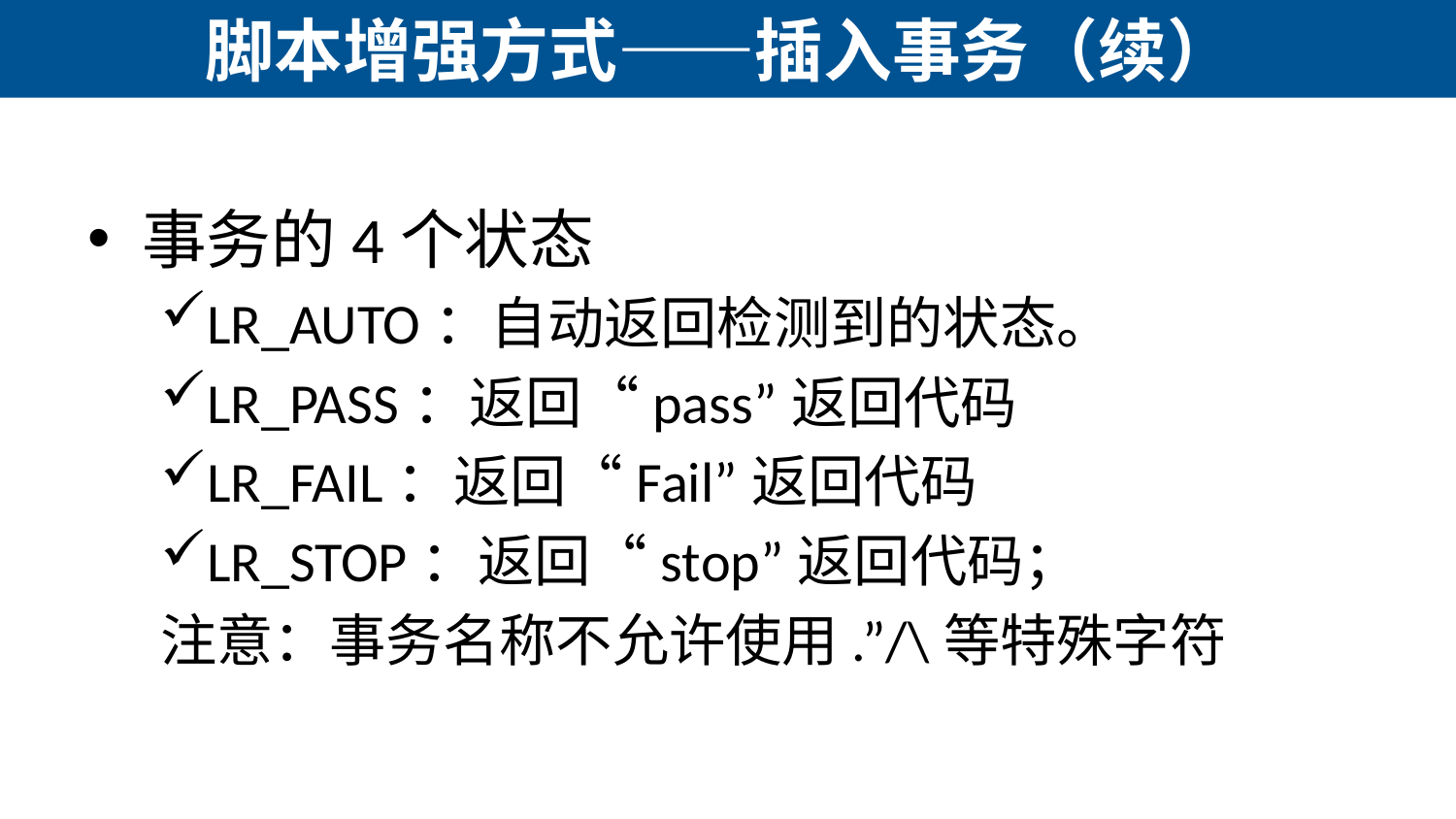

# 脚本增强方式——插入事务（续）
事务的4个状态
LR_AUTO：自动返回检测到的状态。
LR_PASS：返回“pass”返回代码
LR_FAIL：返回“Fail”返回代码
LR_STOP：返回“stop”返回代码；
注意：事务名称不允许使用.”/\等特殊字符